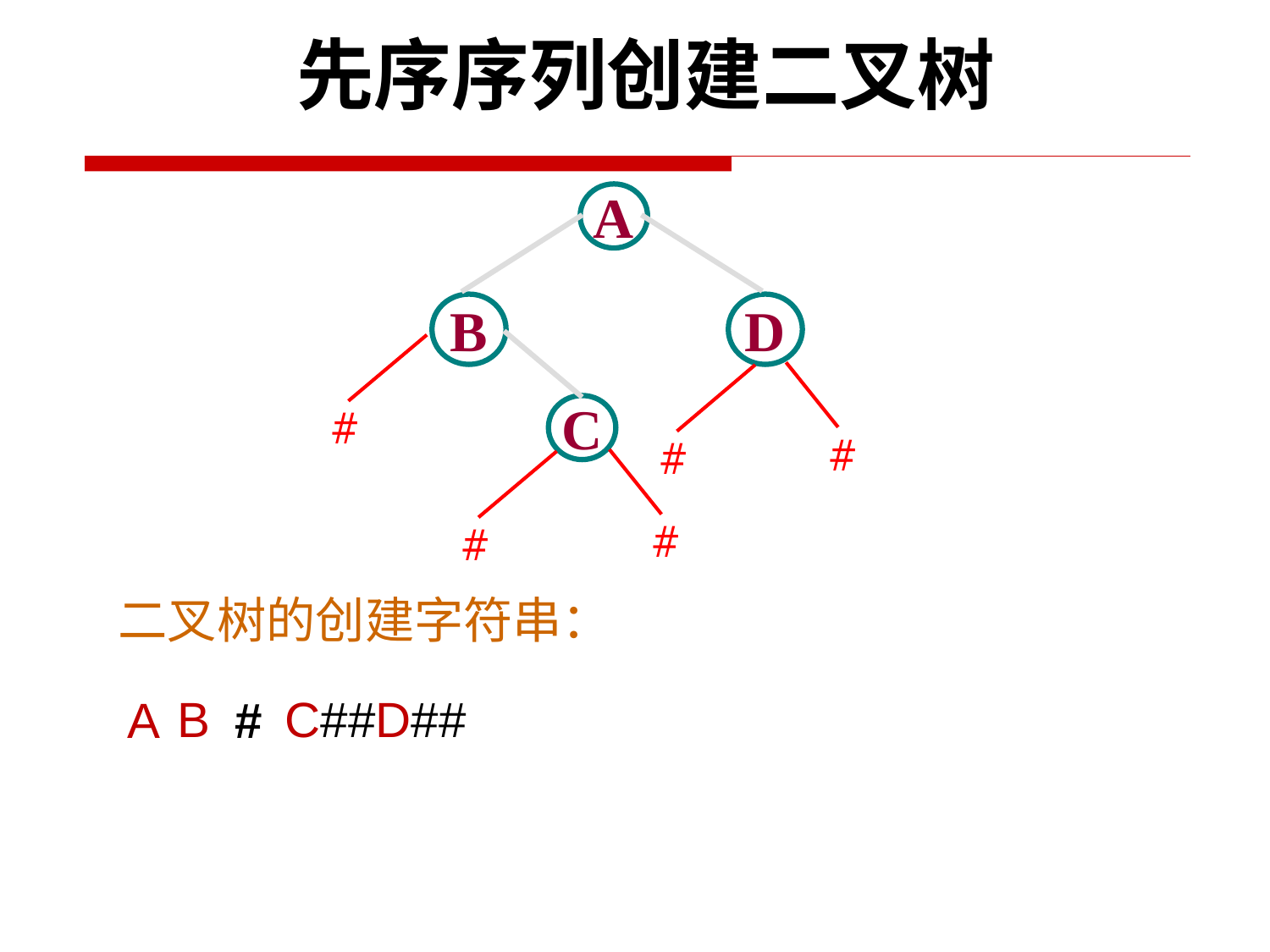

先序序列创建二叉树
A

B
D

#
C
#
#
#
#
二叉树的创建字符串：
C##D##
B
A
#